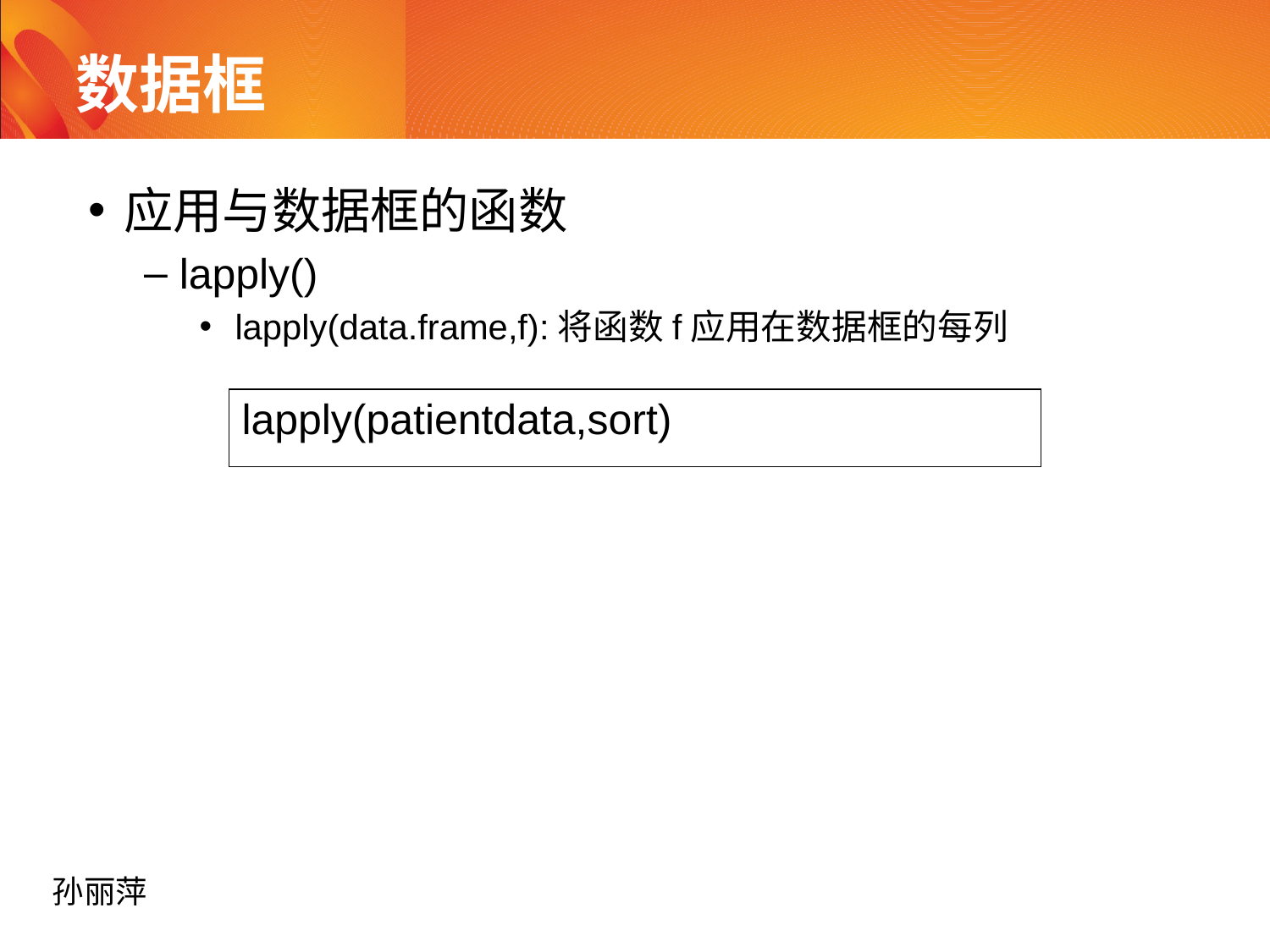

# 数据框
应用与数据框的函数
lapply()
lapply(data.frame,f):将函数f应用在数据框的每列

| lapply(patientdata,sort) |
| --- |
35